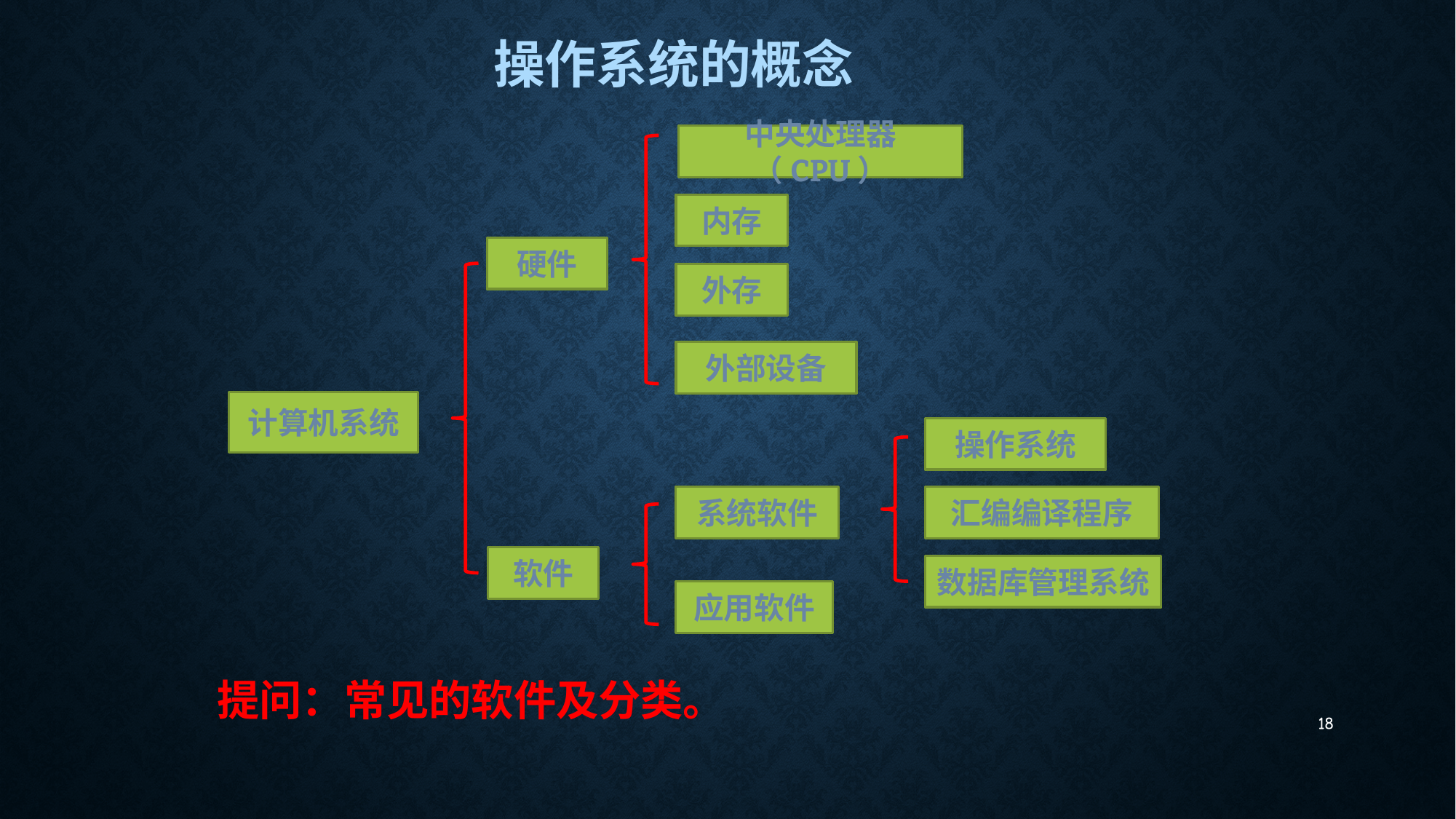

# 操作系统的概念
中央处理器（CPU）

内存
硬件

外存
外部设备
计算机系统
操作系统

系统软件
汇编编译程序

软件
数据库管理系统
应用软件
提问：常见的软件及分类。
18